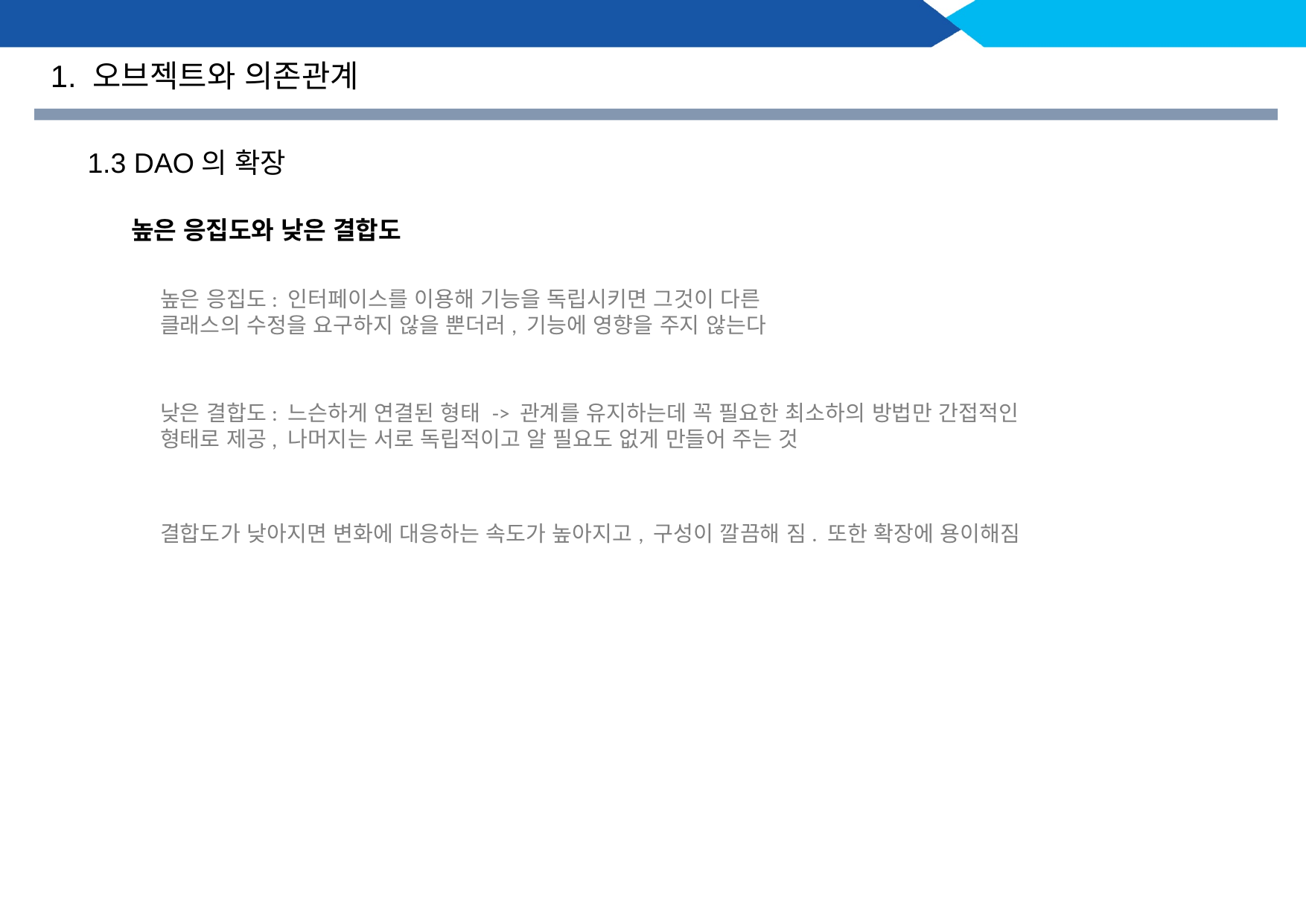

1. 오브젝트와 의존관계
1.3 DAO의 확장
높은 응집도와 낮은 결합도
높은 응집도: 인터페이스를 이용해 기능을 독립시키면 그것이 다른 클래스의 수정을 요구하지 않을 뿐더러, 기능에 영향을 주지 않는다
낮은 결합도: 느슨하게 연결된 형태 -> 관계를 유지하는데 꼭 필요한 최소하의 방법만 간접적인 형태로 제공, 나머지는 서로 독립적이고 알 필요도 없게 만들어 주는 것
결합도가 낮아지면 변화에 대응하는 속도가 높아지고, 구성이 깔끔해 짐. 또한 확장에 용이해짐